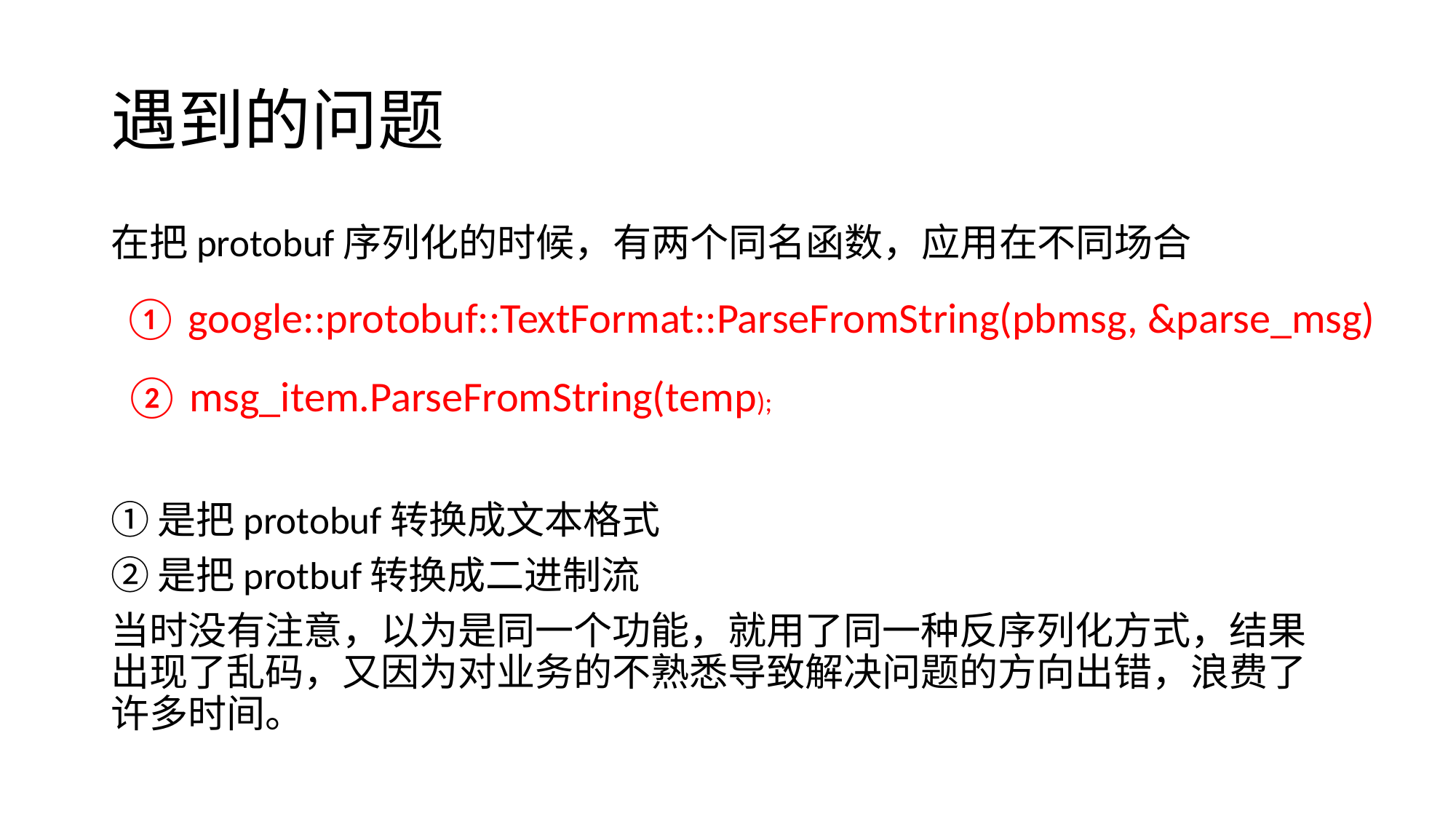

# 遇到的问题
在把protobuf序列化的时候，有两个同名函数，应用在不同场合

①是把protobuf转换成文本格式
②是把protbuf转换成二进制流
当时没有注意，以为是同一个功能，就用了同一种反序列化方式，结果出现了乱码，又因为对业务的不熟悉导致解决问题的方向出错，浪费了许多时间。
① google::protobuf::TextFormat::ParseFromString(pbmsg, &parse_msg)
② msg_item.ParseFromString(temp);